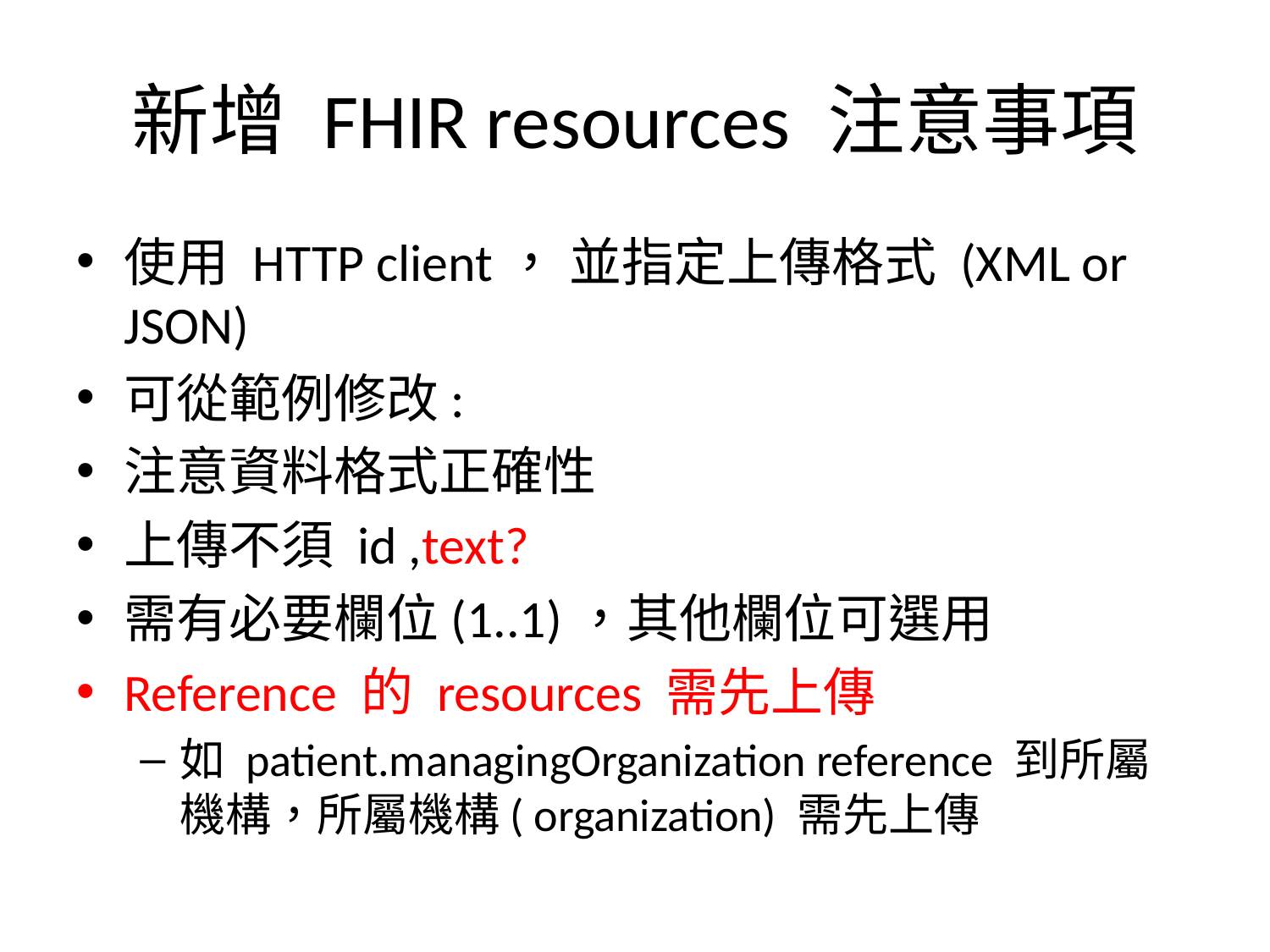

# 新增 FHIR resources 注意事項
使用 HTTP client， 並指定上傳格式 (XML or JSON)
可從範例修改:
注意資料格式正確性
上傳不須 id ,text?
需有必要欄位(1..1)，其他欄位可選用
Reference 的 resources 需先上傳
如 patient.managingOrganization reference 到所屬機構，所屬機構( organization) 需先上傳